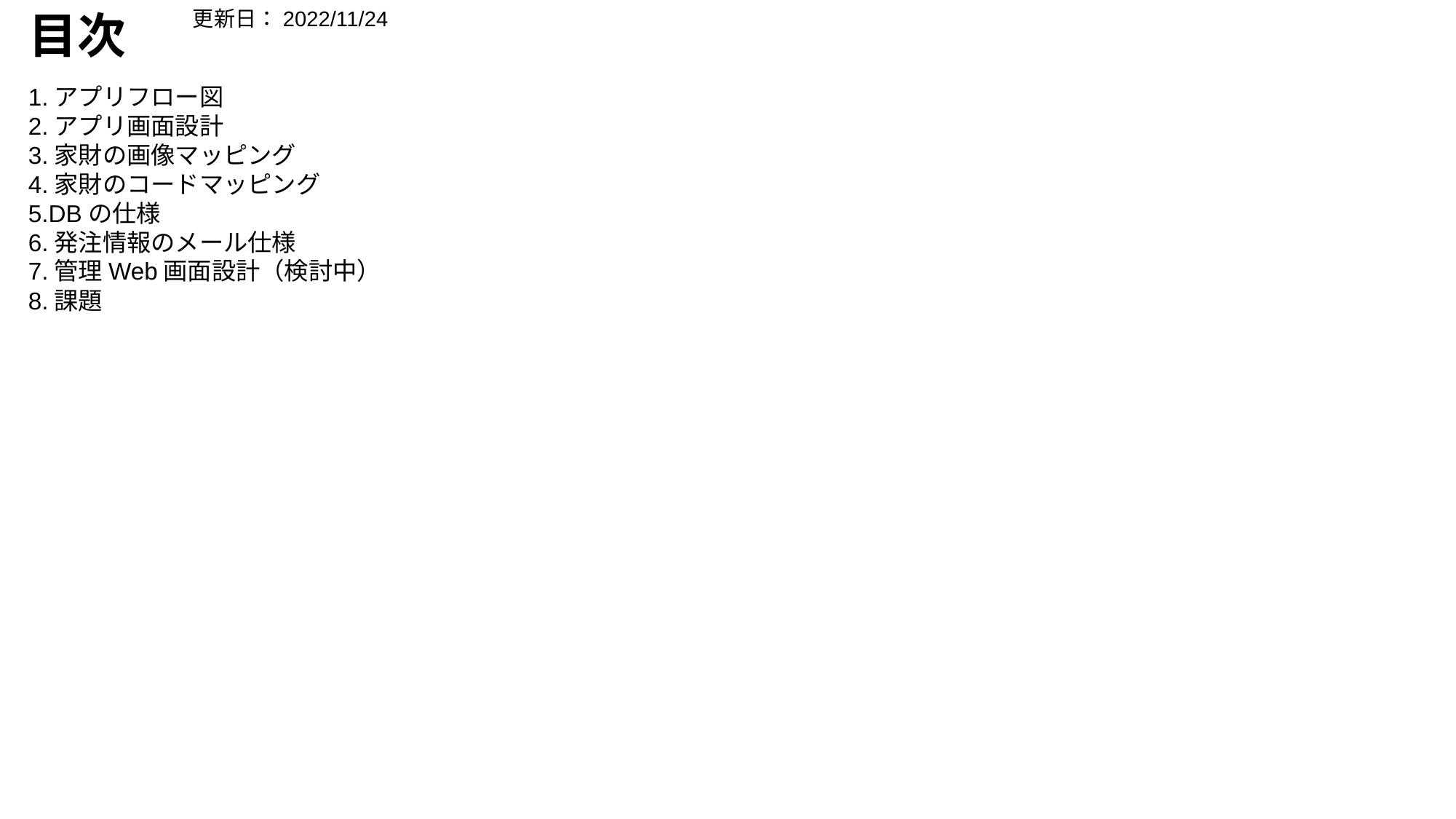

目次
更新日：2022/11/24
1.アプリフロー図
2.アプリ画面設計
3.家財の画像マッピング
4.家財のコードマッピング
5.DBの仕様
6.発注情報のメール仕様
7.管理Web画面設計（検討中）
8.課題